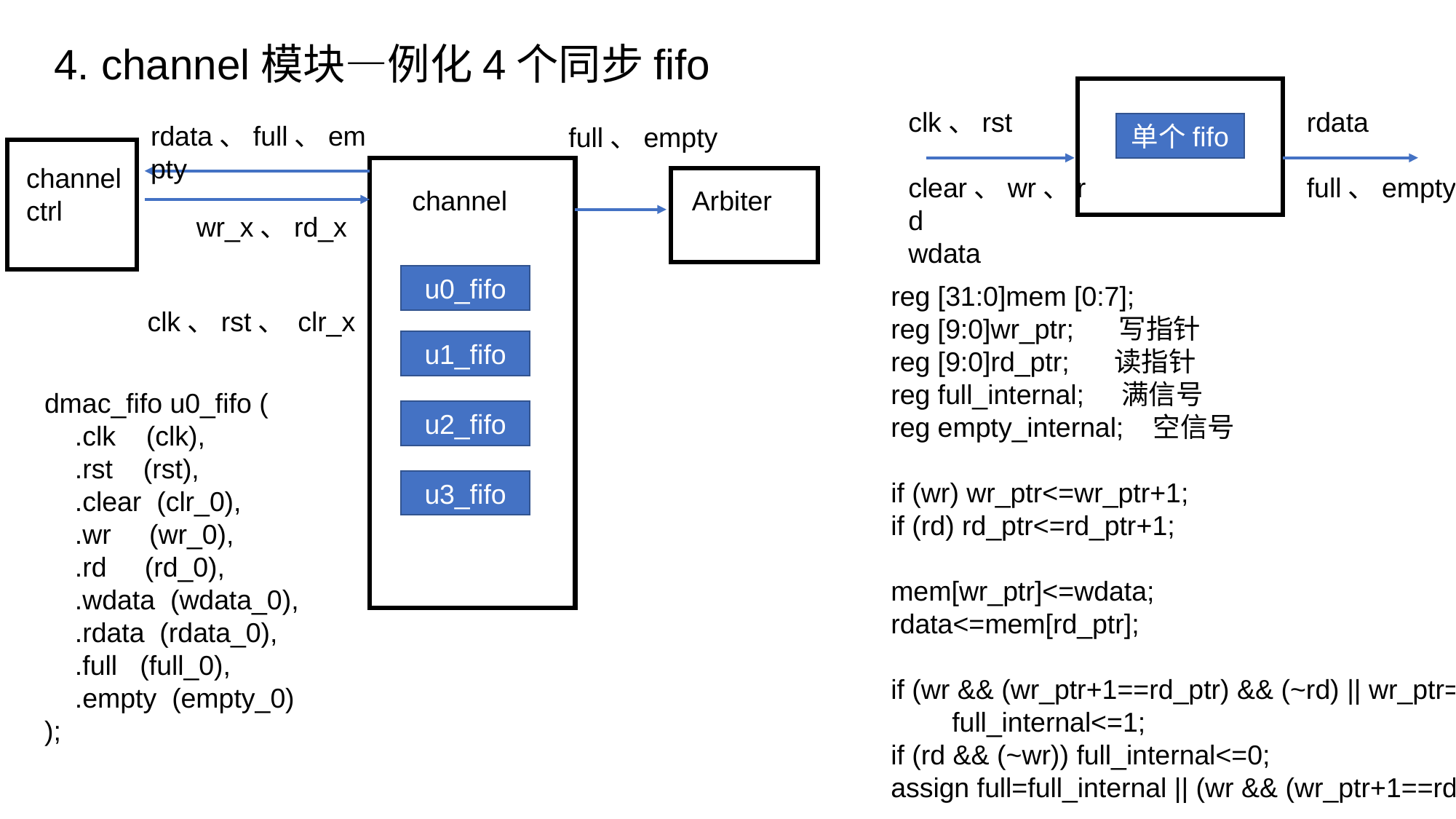

4. channel模块—例化4个同步fifo

clk、rst

clear、wr、rd
wdata
rdata

full、empty
rdata、full、empty
单个fifo
full、empty

channel ctrl

channel
Arbiter
wr_x、rd_x
u0_fifo
reg [31:0]mem [0:7];
reg [9:0]wr_ptr;     写指针
reg [9:0]rd_ptr;     读指针
reg full_internal;    满信号
reg empty_internal;   空信号

if (wr) wr_ptr<=wr_ptr+1;
if (rd) rd_ptr<=rd_ptr+1;

mem[wr_ptr]<=wdata;
rdata<=mem[rd_ptr];

if (wr && (wr_ptr+1==rd_ptr) && (~rd) || wr_ptr==n && rd_ptr==0 )
        full_internal<=1;
if (rd && (~wr)) full_internal<=0;
assign full=full_internal || (wr && (wr_ptr+1==rd_ptr) && (~rd));

clk、rst、 clr_x
u1_fifo
dmac_fifo u0_fifo (
    .clk    (clk),
    .rst    (rst),
    .clear  (clr_0),
    .wr     (wr_0),
    .rd     (rd_0),
    .wdata  (wdata_0),
    .rdata  (rdata_0),
    .full   (full_0),
    .empty  (empty_0)
);
u2_fifo
u3_fifo